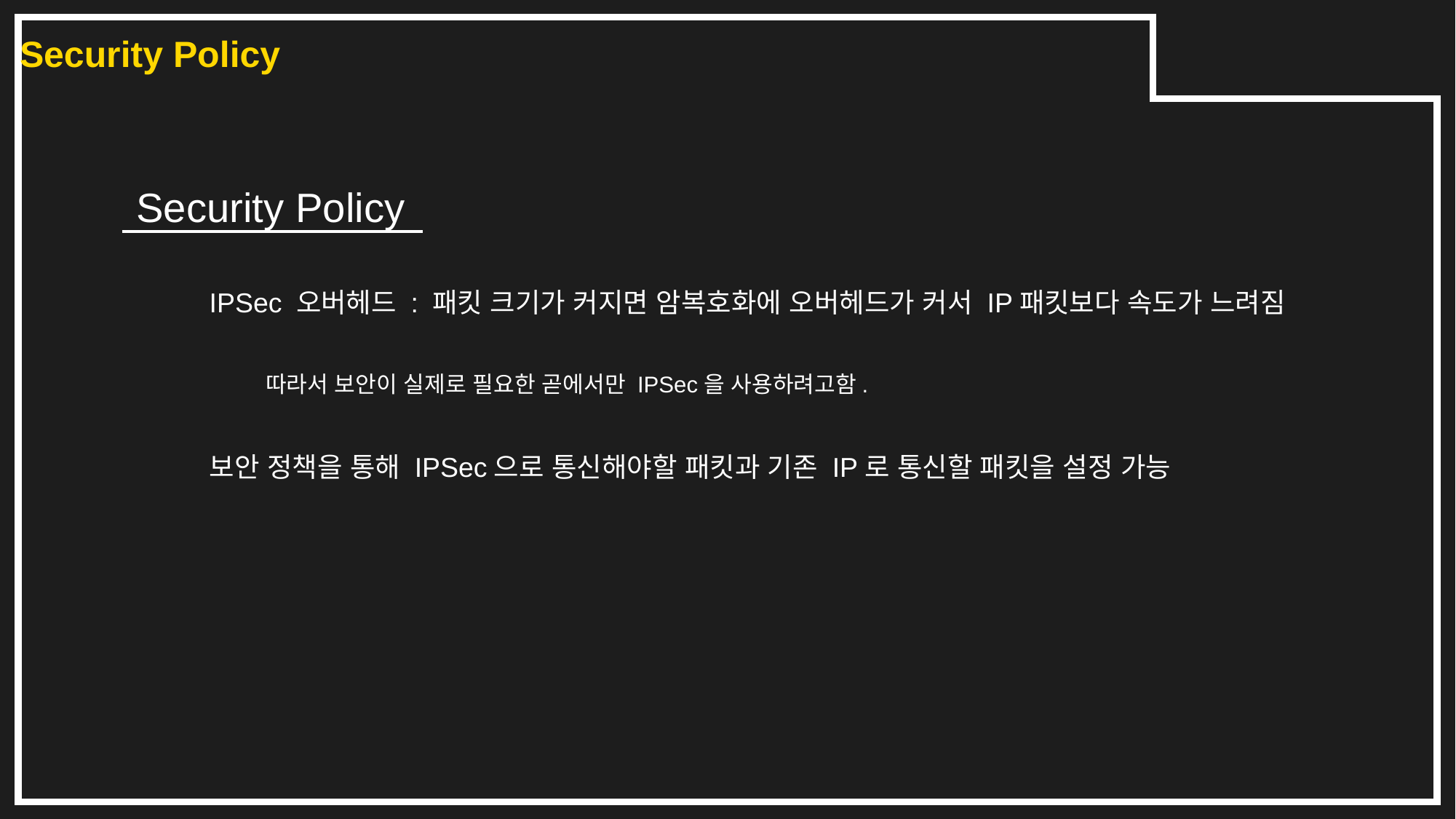

Security Policy
Security Policy
IPSec 오버헤드 : 패킷 크기가 커지면 암복호화에 오버헤드가 커서 IP패킷보다 속도가 느려짐
따라서 보안이 실제로 필요한 곧에서만 IPSec을 사용하려고함.
보안 정책을 통해 IPSec으로 통신해야할 패킷과 기존 IP로 통신할 패킷을 설정 가능